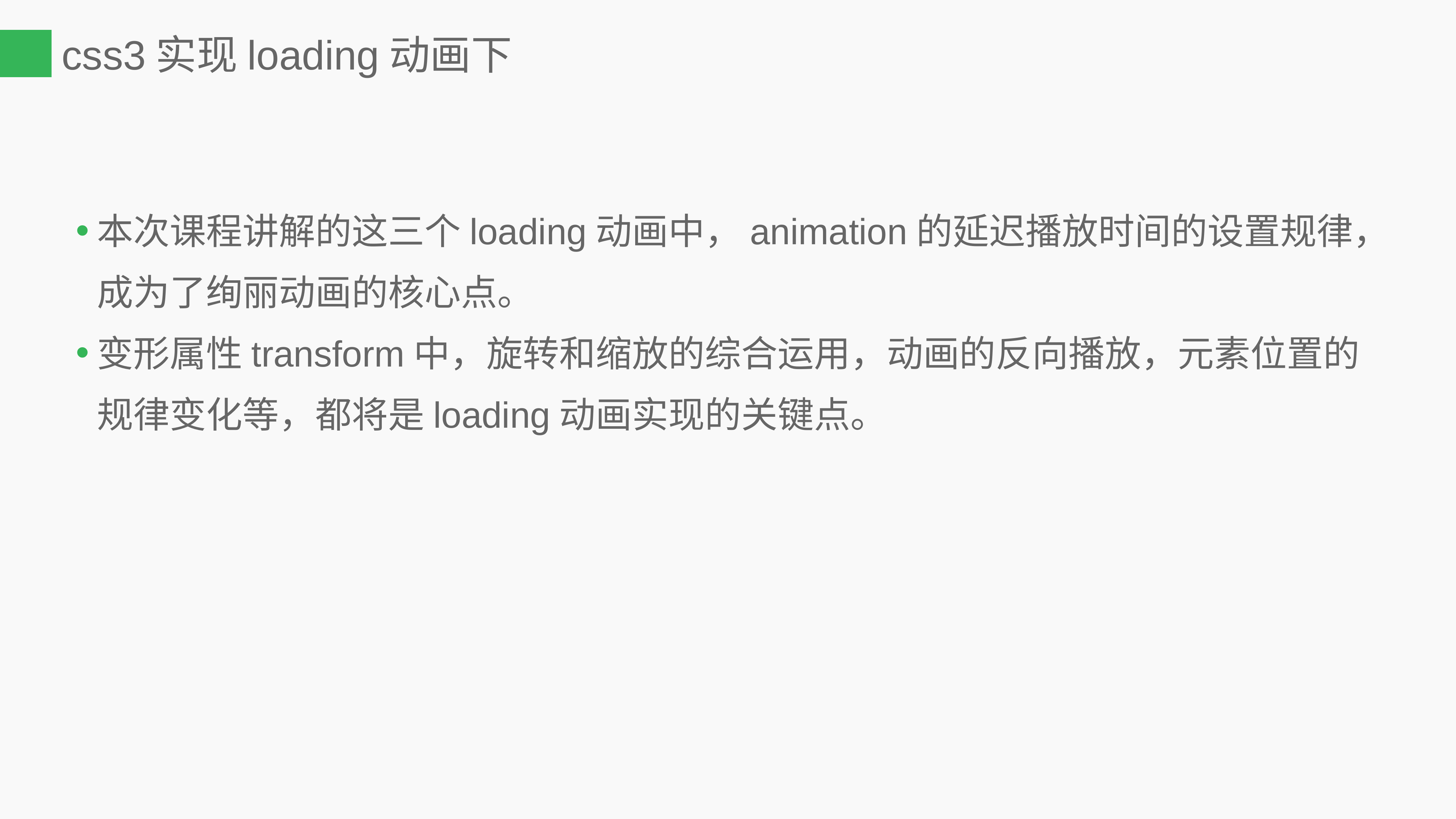

# css3实现loading动画下
本次课程讲解的这三个loading动画中，animation的延迟播放时间的设置规律，成为了绚丽动画的核心点。
变形属性transform中，旋转和缩放的综合运用，动画的反向播放，元素位置的规律变化等，都将是loading动画实现的关键点。